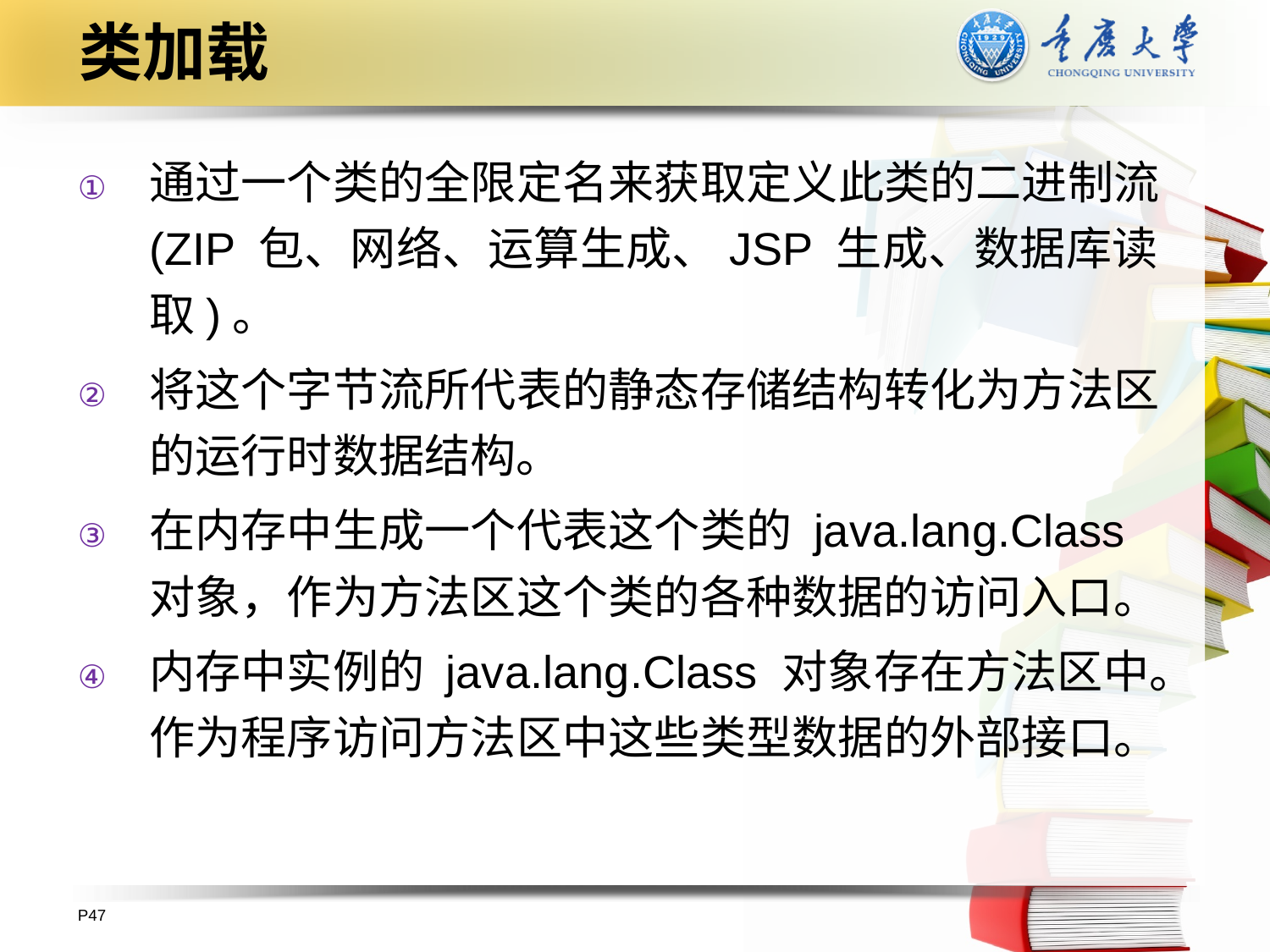

# 类加载
通过一个类的全限定名来获取定义此类的二进制流(ZIP 包、网络、运算生成、JSP 生成、数据库读取)。
将这个字节流所代表的静态存储结构转化为方法区的运行时数据结构。
在内存中生成一个代表这个类的 java.lang.Class 对象，作为方法区这个类的各种数据的访问入口。
内存中实例的 java.lang.Class 对象存在方法区中。作为程序访问方法区中这些类型数据的外部接口。
P47